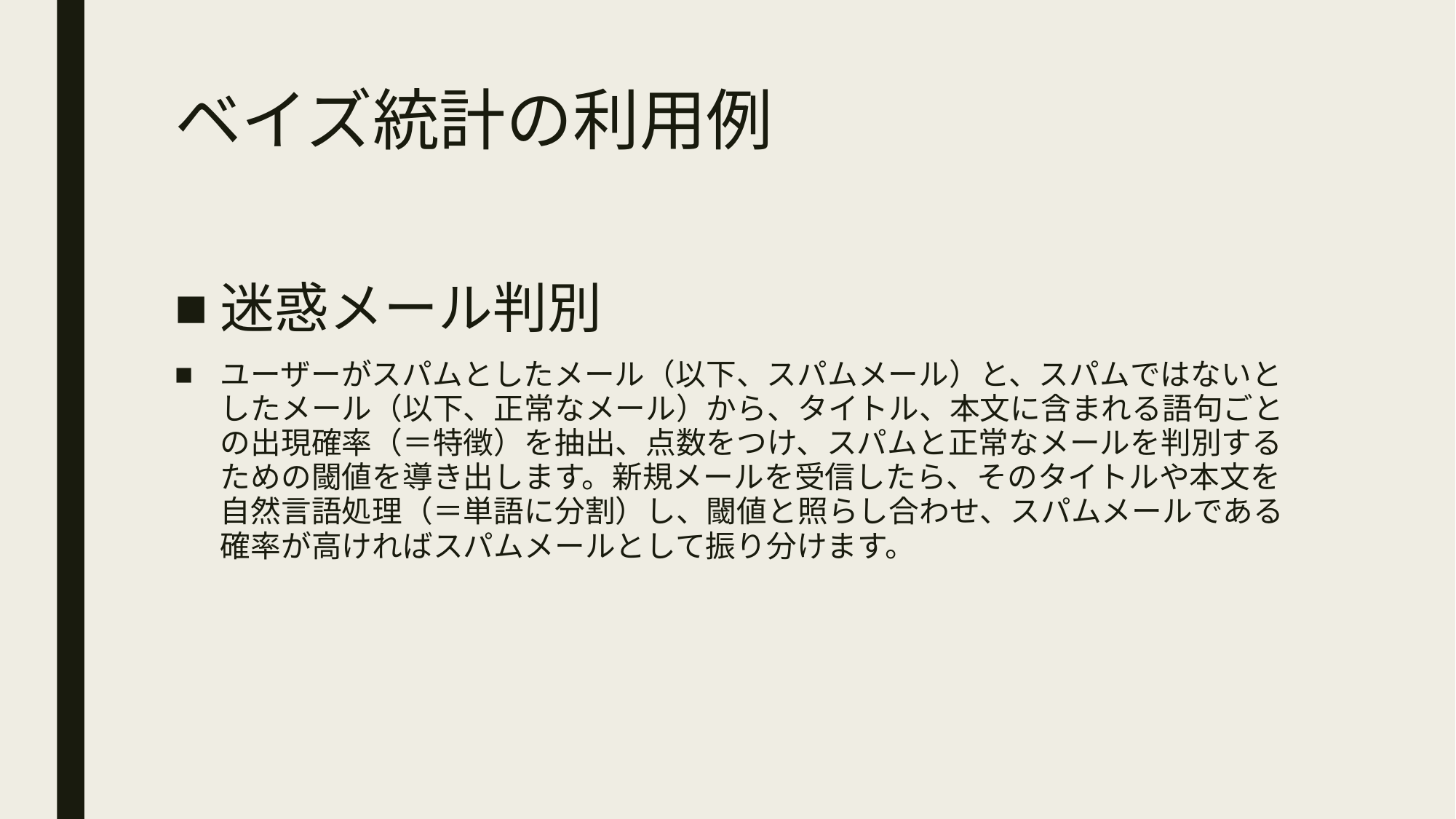

# ベイズ統計の利用例
迷惑メール判別
ユーザーがスパムとしたメール（以下、スパムメール）と、スパムではないとしたメール（以下、正常なメール）から、タイトル、本文に含まれる語句ごとの出現確率（＝特徴）を抽出、点数をつけ、スパムと正常なメールを判別するための閾値を導き出します。新規メールを受信したら、そのタイトルや本文を自然言語処理（＝単語に分割）し、閾値と照らし合わせ、スパムメールである確率が高ければスパムメールとして振り分けます。